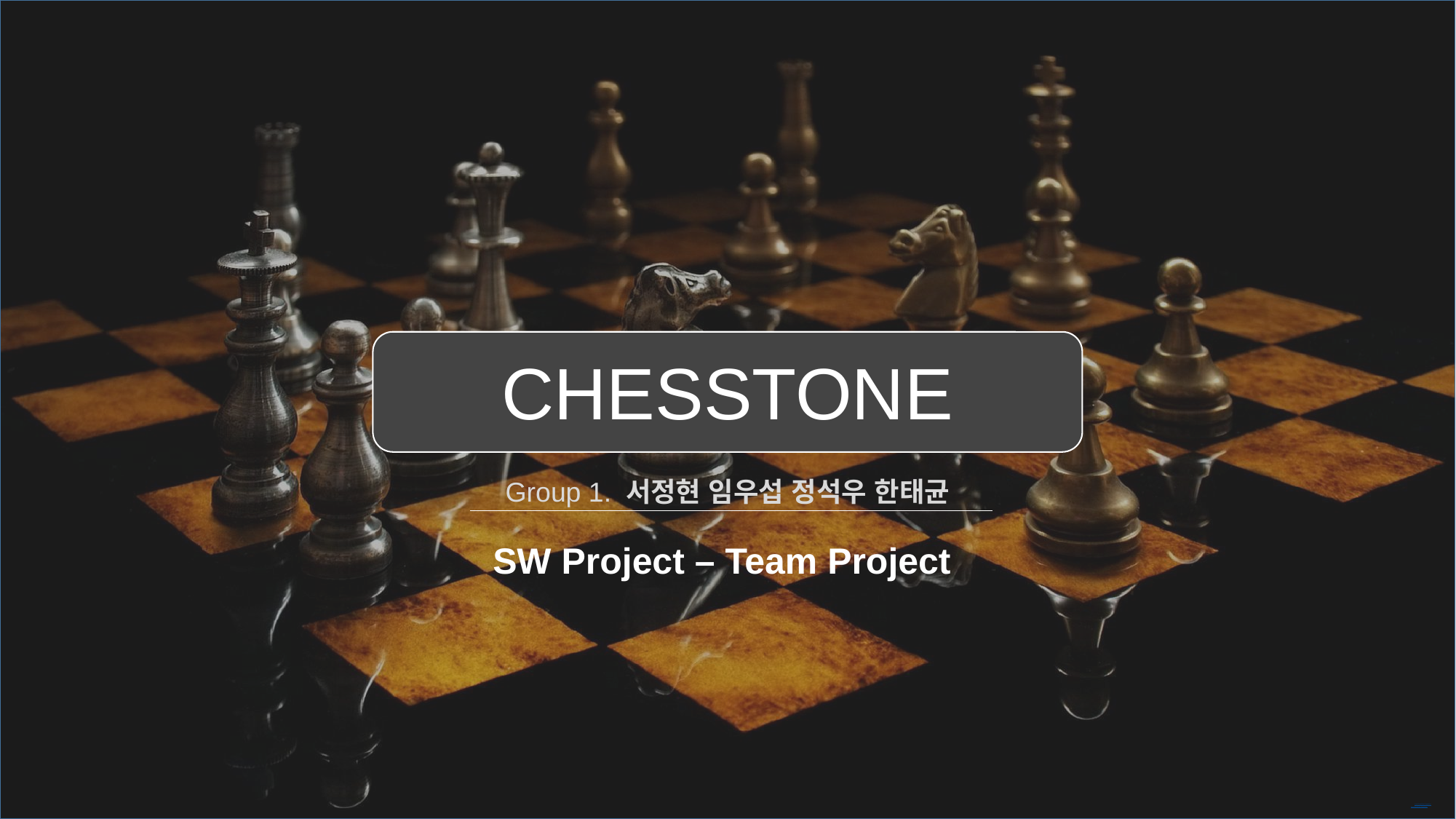

CHESSTONE
Group 1. 서정현 임우섭 정석우 한태균
SW Project – Team Project
Free PowerPoint Templates
Free PowerPoint Templates